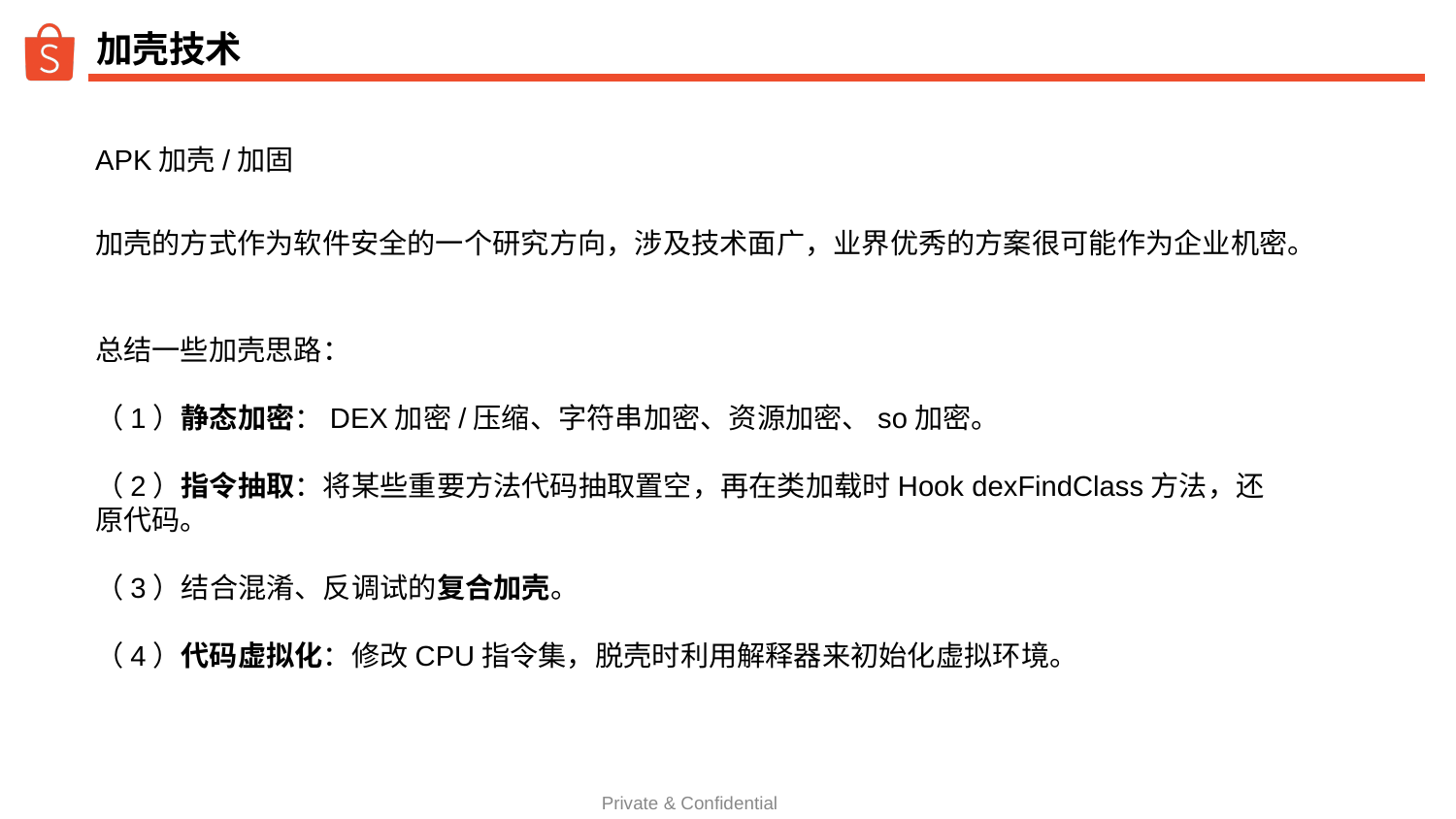

# 加壳技术
APK加壳/加固
加壳的方式作为软件安全的一个研究方向，涉及技术面广，业界优秀的方案很可能作为企业机密。
总结一些加壳思路：

（1）静态加密：DEX加密/压缩、字符串加密、资源加密、so加密。

（2）指令抽取：将某些重要方法代码抽取置空，再在类加载时Hook dexFindClass方法，还原代码。

（3）结合混淆、反调试的复合加壳。

（4）代码虚拟化：修改CPU指令集，脱壳时利用解释器来初始化虚拟环境。
Private & Confidential